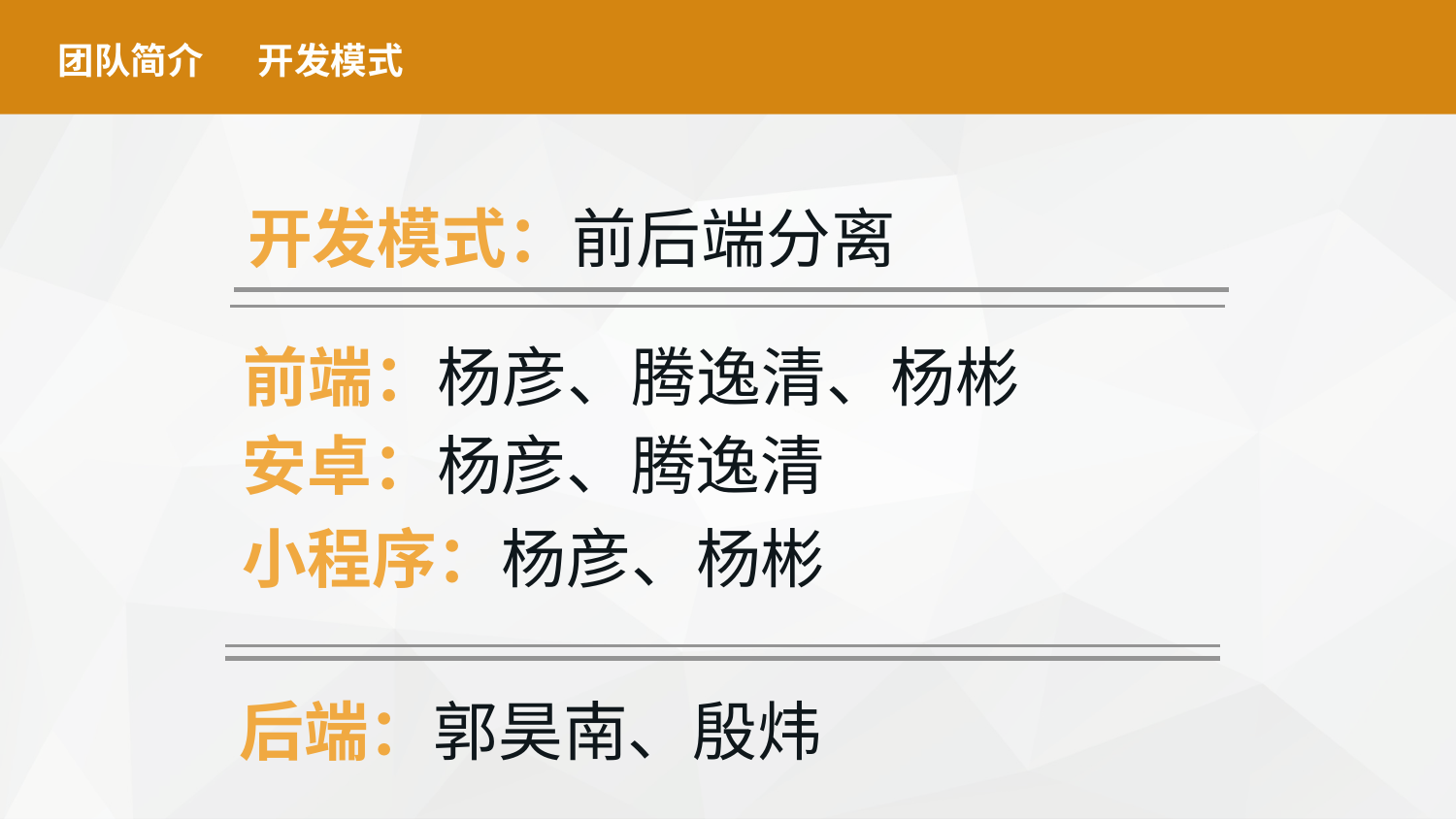

团队简介
开发模式
开发模式：前后端分离
前端：杨彦、腾逸清、杨彬
安卓：杨彦、腾逸清
小程序：杨彦、杨彬
后端：郭昊南、殷炜